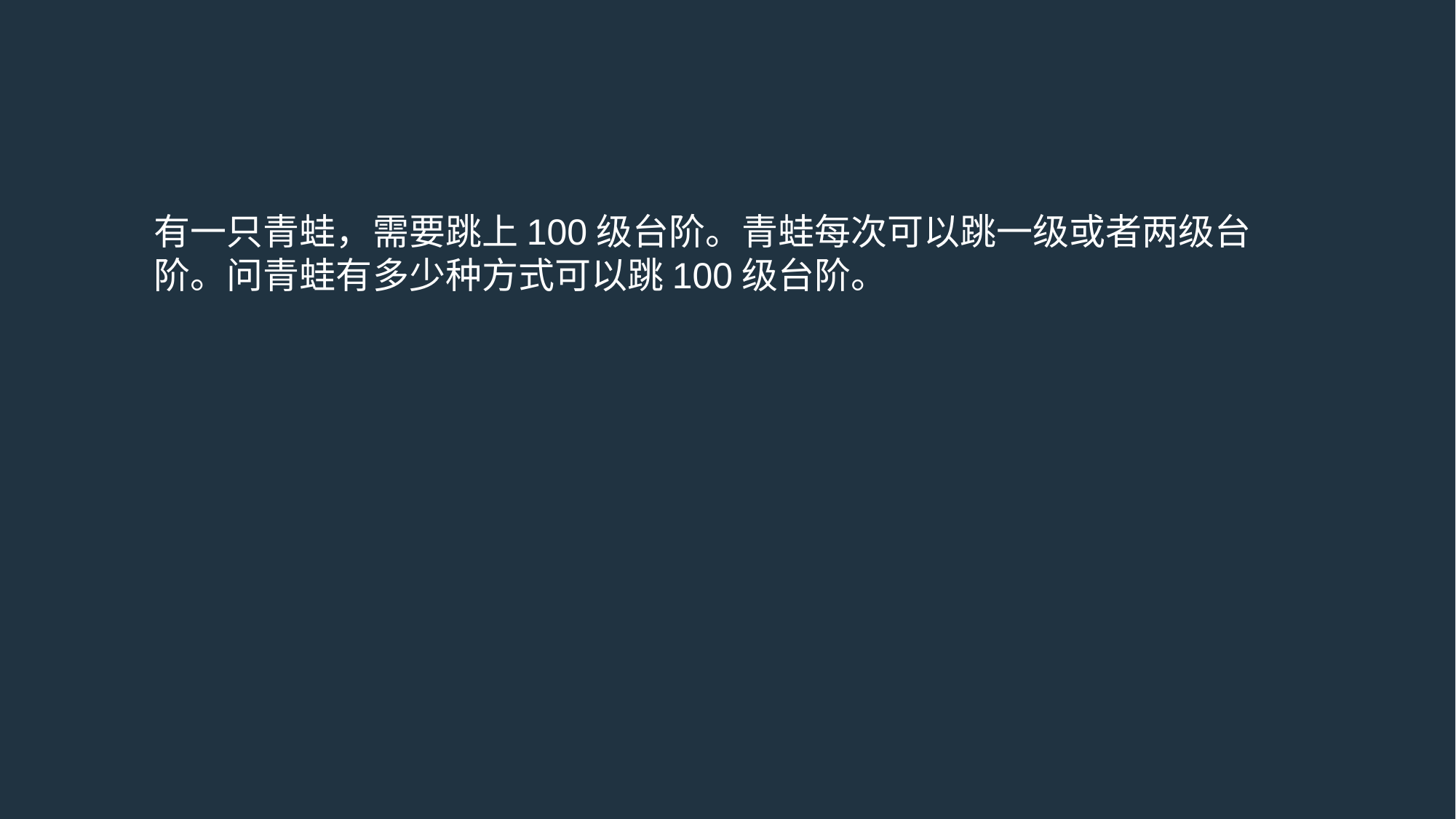

#
有一只青蛙，需要跳上100级台阶。青蛙每次可以跳一级或者两级台阶。问青蛙有多少种方式可以跳100级台阶。